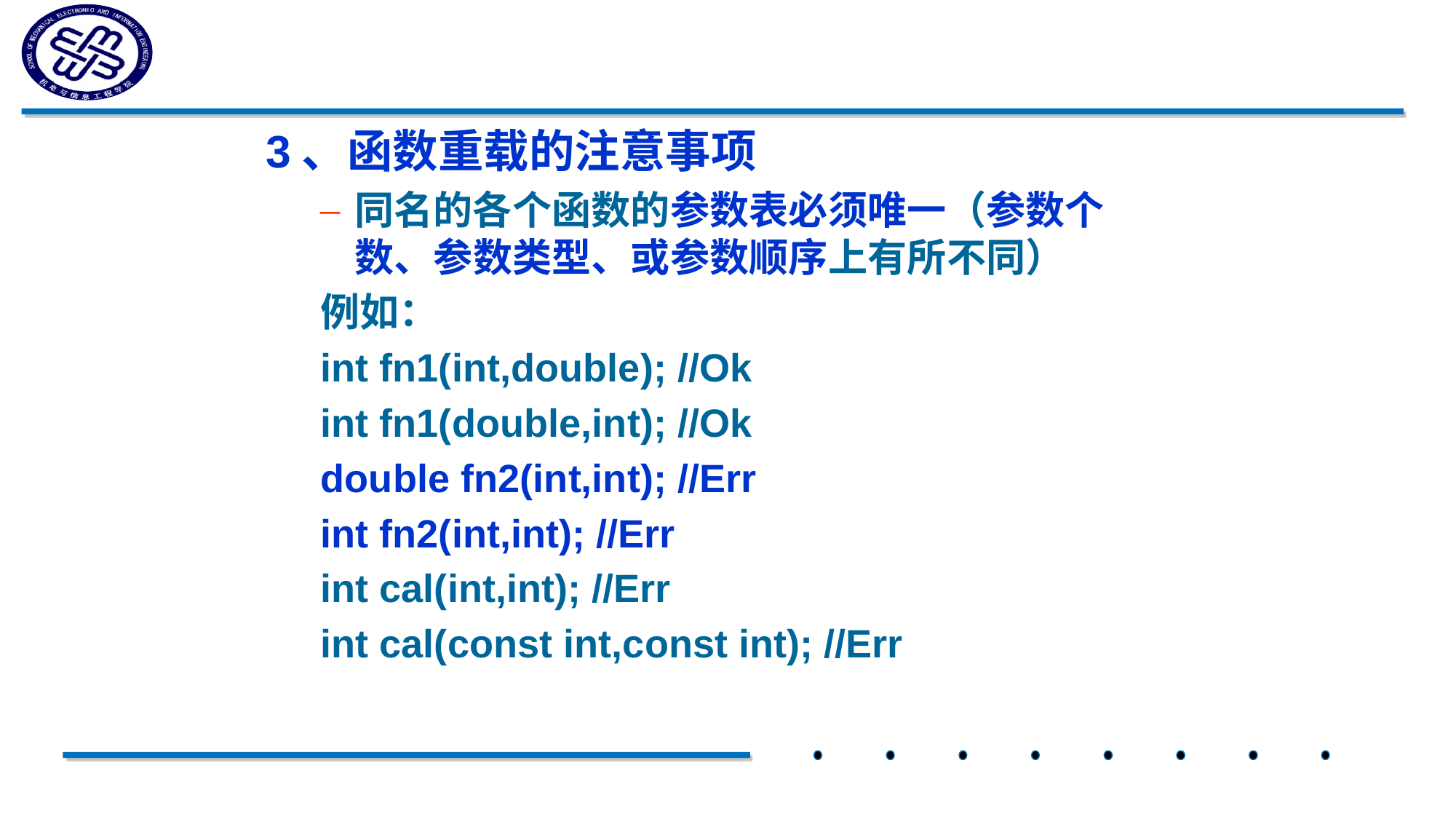

3、函数重载的注意事项
同名的各个函数的参数表必须唯一（参数个数、参数类型、或参数顺序上有所不同）
例如：
int fn1(int,double); //Ok
int fn1(double,int); //Ok
double fn2(int,int); //Err
int fn2(int,int); //Err
int cal(int,int); //Err
int cal(const int,const int); //Err